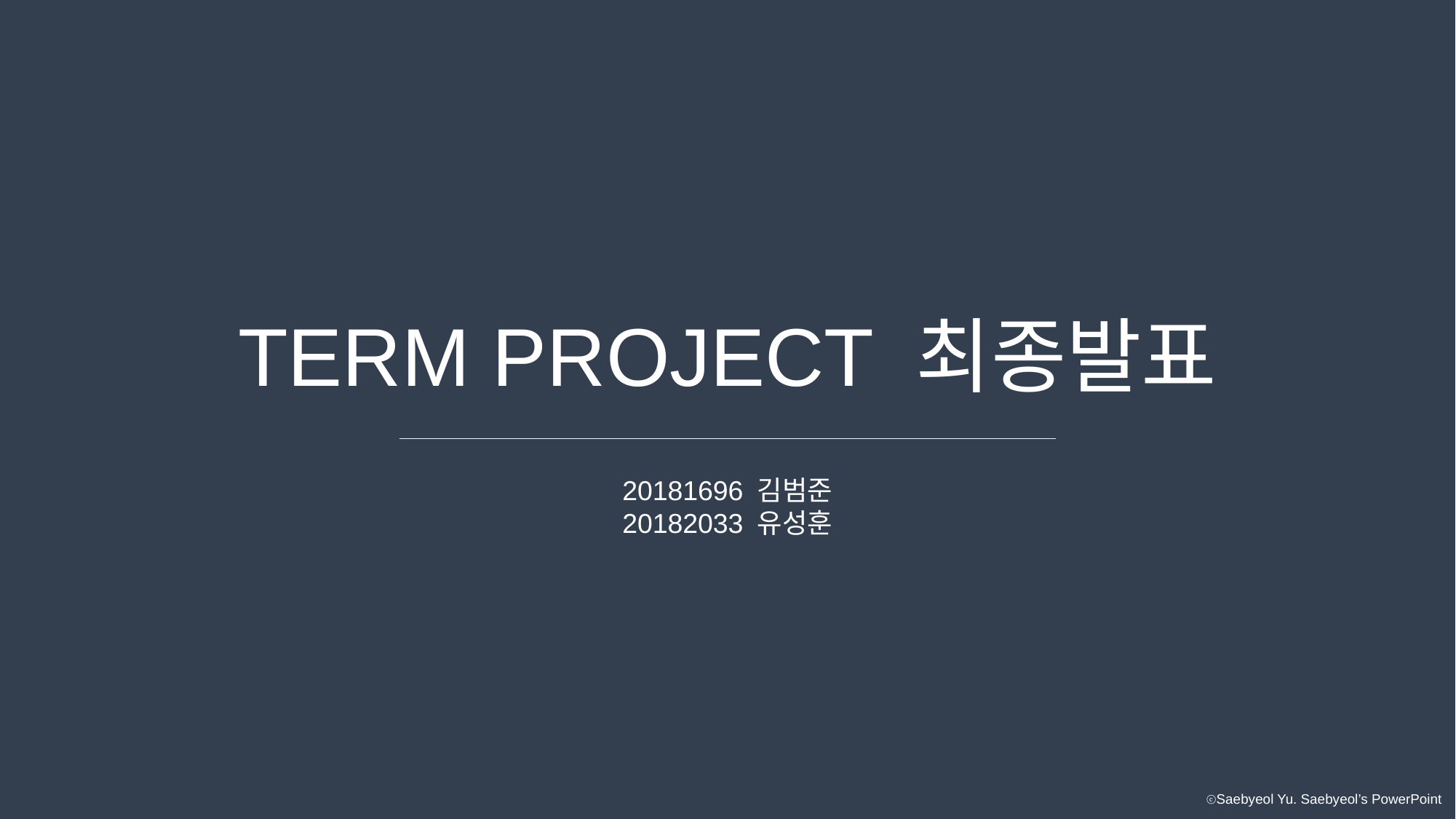

TERM PROJECT 최종발표
20181696 김범준
20182033 유성훈